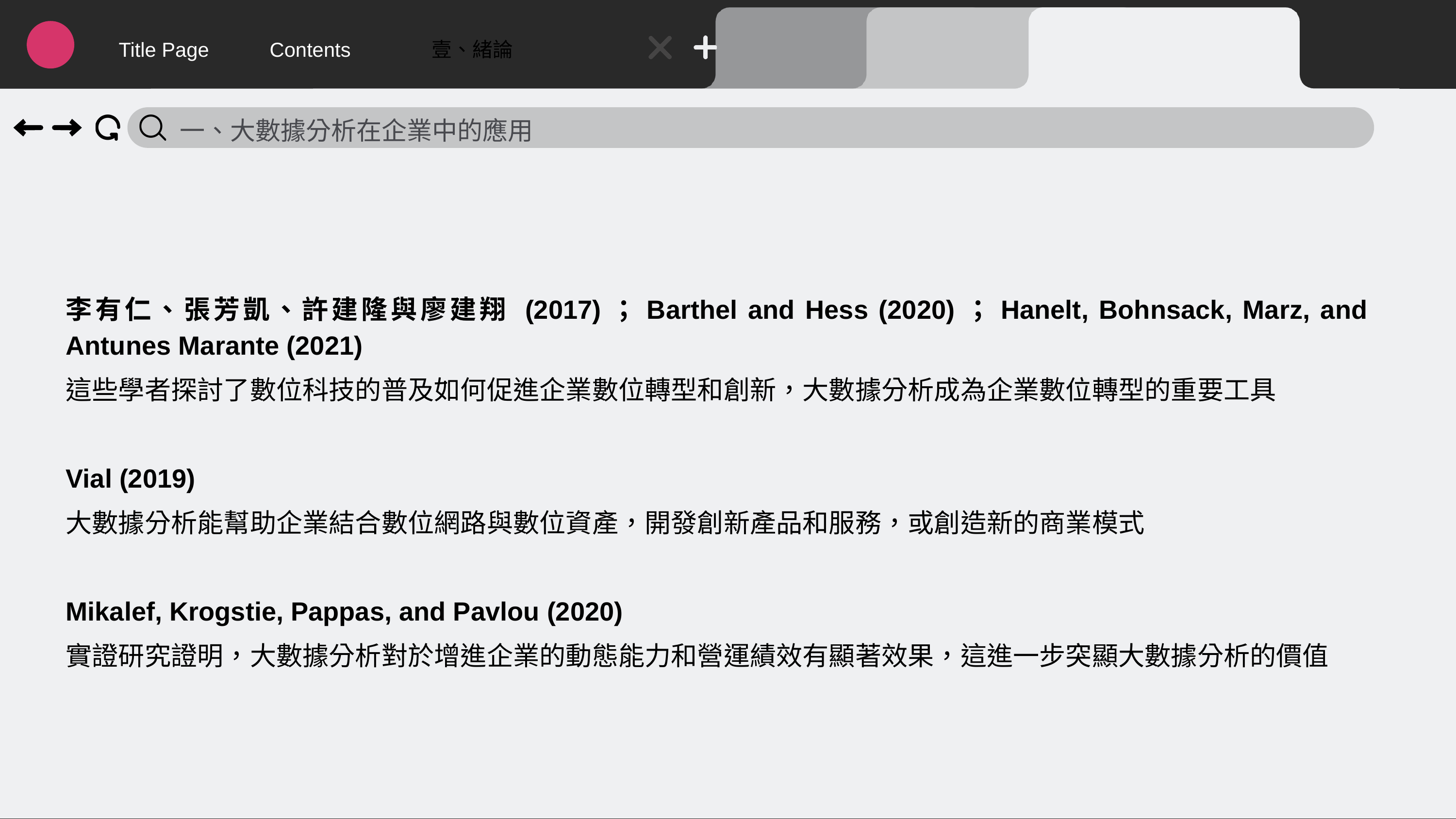

Title Page
Contents
壹、緒論

一、大數據分析在企業中的應用

李有仁、張芳凱、許建隆與廖建翔 (2017)；Barthel and Hess (2020)；Hanelt, Bohnsack, Marz, and Antunes Marante (2021)
這些學者探討了數位科技的普及如何促進企業數位轉型和創新，大數據分析成為企業數位轉型的重要工具

Vial (2019)
大數據分析能幫助企業結合數位網路與數位資產，開發創新產品和服務，或創造新的商業模式

Mikalef, Krogstie, Pappas, and Pavlou (2020)
實證研究證明，大數據分析對於增進企業的動態能力和營運績效有顯著效果，這進一步突顯大數據分析的價值